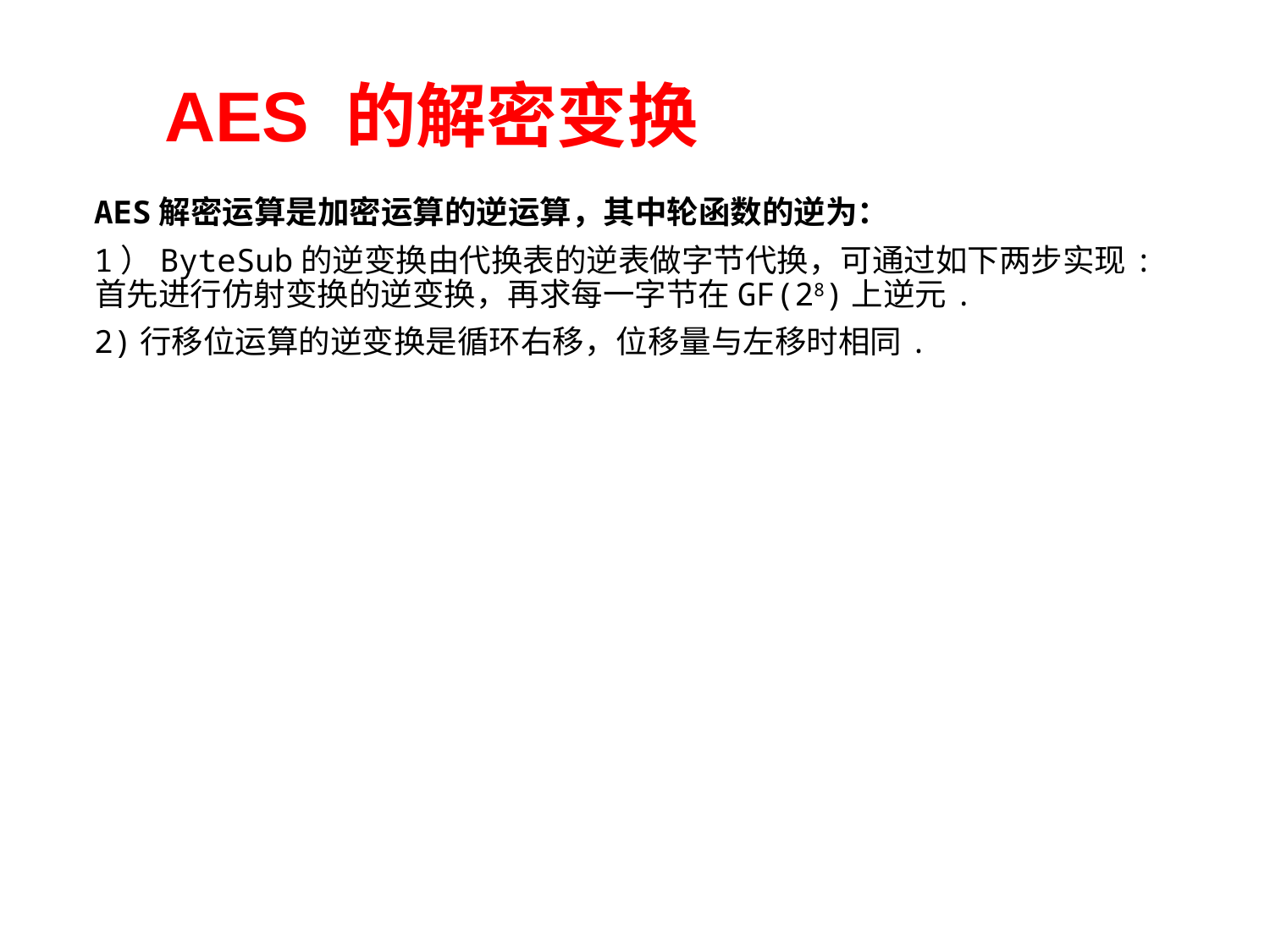

AES 的解密变换
AES解密运算是加密运算的逆运算，其中轮函数的逆为：
1）ByteSub的逆变换由代换表的逆表做字节代换，可通过如下两步实现: 首先进行仿射变换的逆变换，再求每一字节在GF(28)上逆元.
2)行移位运算的逆变换是循环右移，位移量与左移时相同.